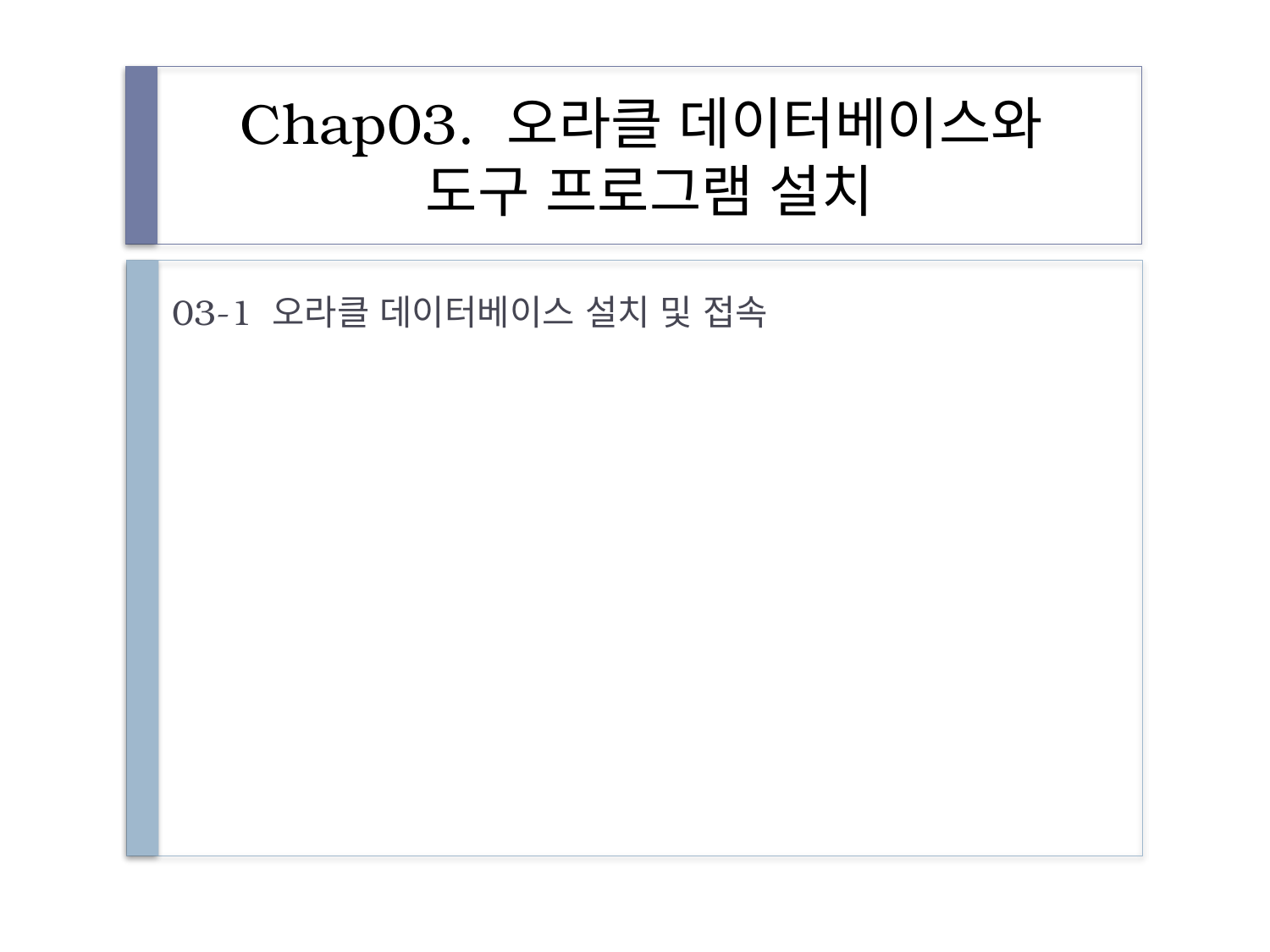

# Chap03. 오라클 데이터베이스와 도구 프로그램 설치
03-1 오라클 데이터베이스 설치 및 접속